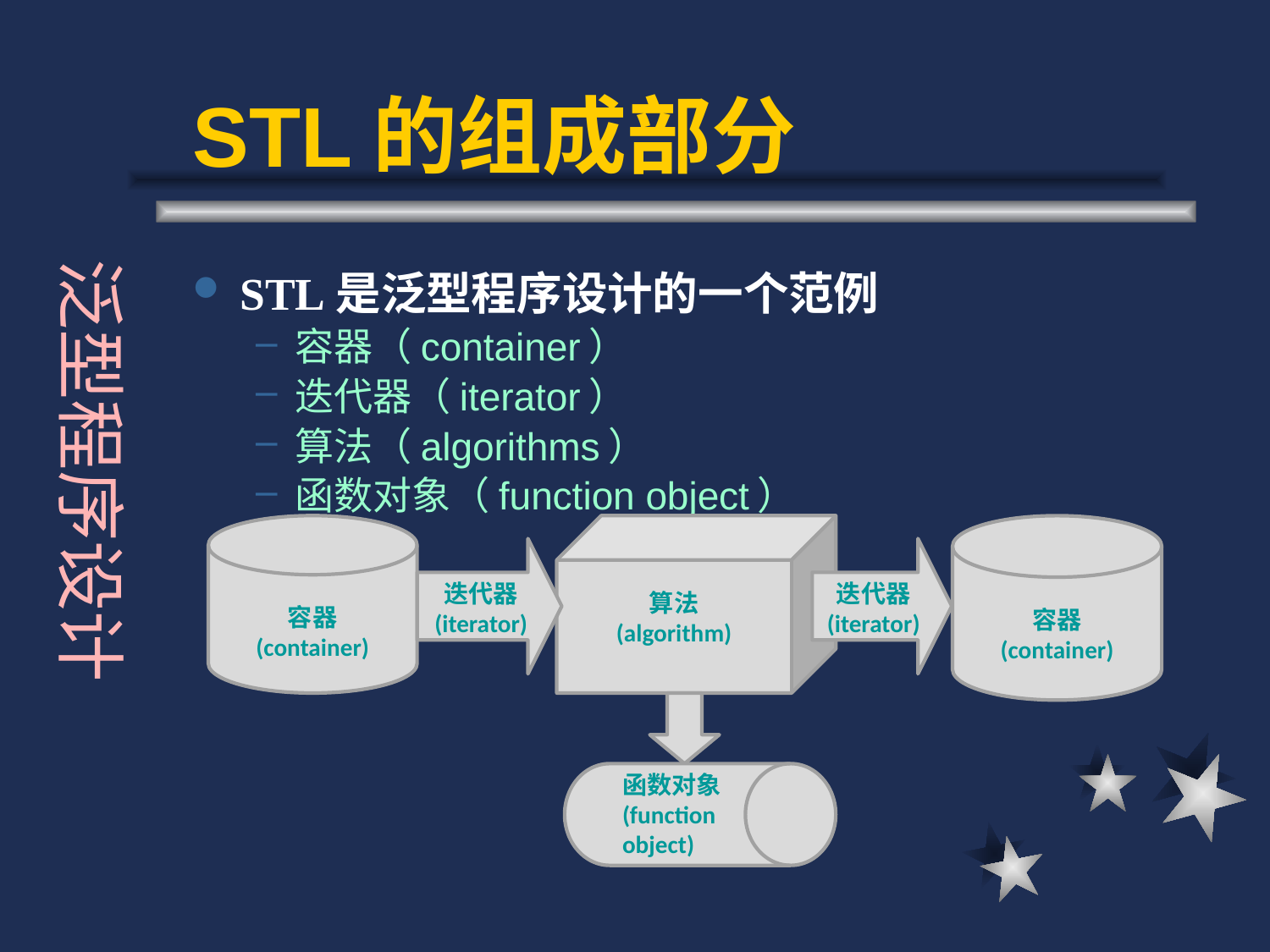

# STL的组成部分
泛型程序设计
STL是泛型程序设计的一个范例
容器（container）
迭代器（iterator）
算法（algorithms）
函数对象（function object）

容器
(container)

算法
(algorithm)

容器
(container)
迭代器
(iterator)
迭代器
(iterator)

函数对象
(function
object)
5